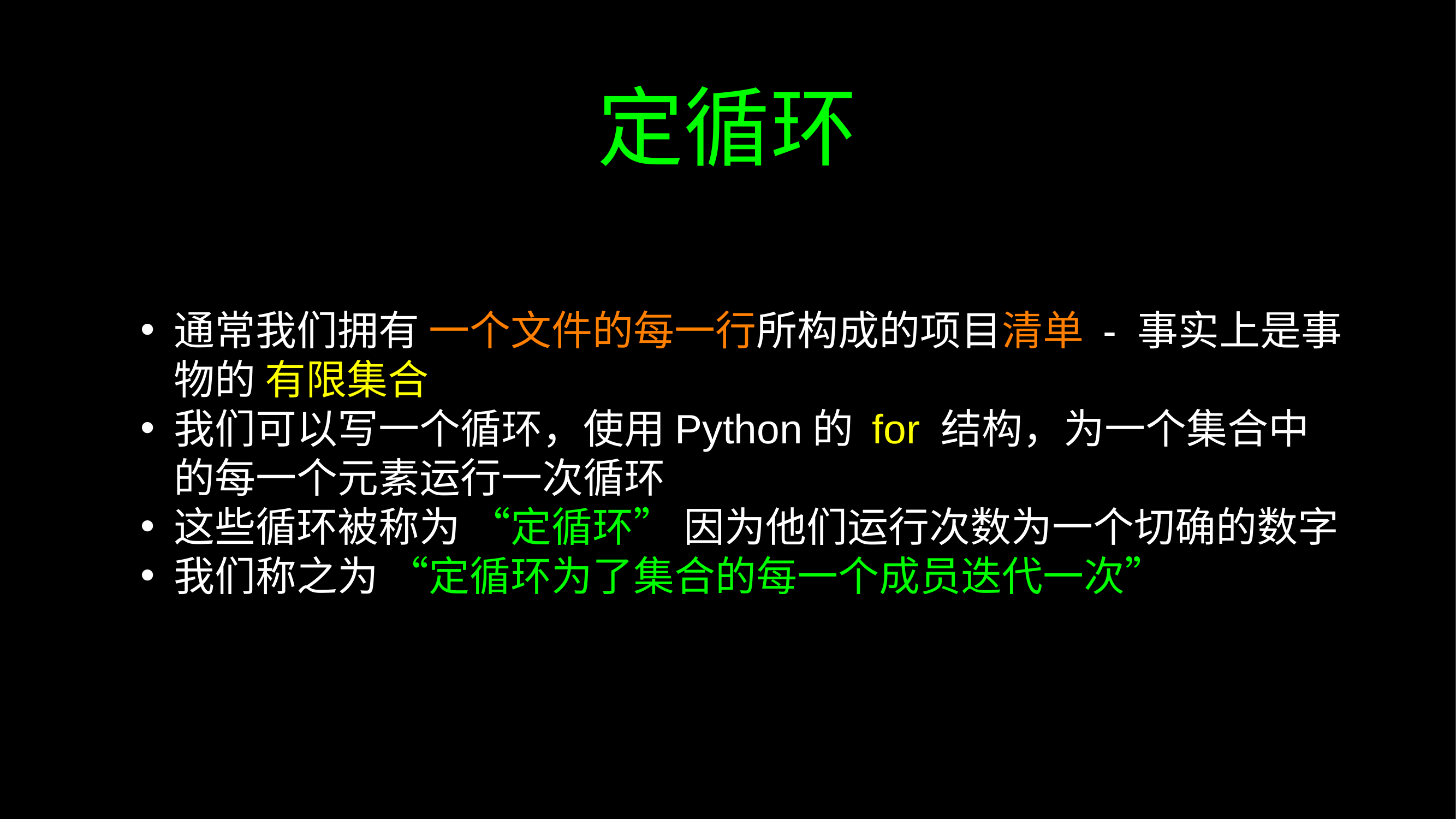

# 定循环
通常我们拥有 一个文件的每一行所构成的项目清单 - 事实上是事物的 有限集合
我们可以写一个循环，使用Python的 for 结构，为一个集合中的每一个元素运行一次循环
这些循环被称为 “定循环” 因为他们运行次数为一个切确的数字
我们称之为 “定循环为了集合的每一个成员迭代一次”